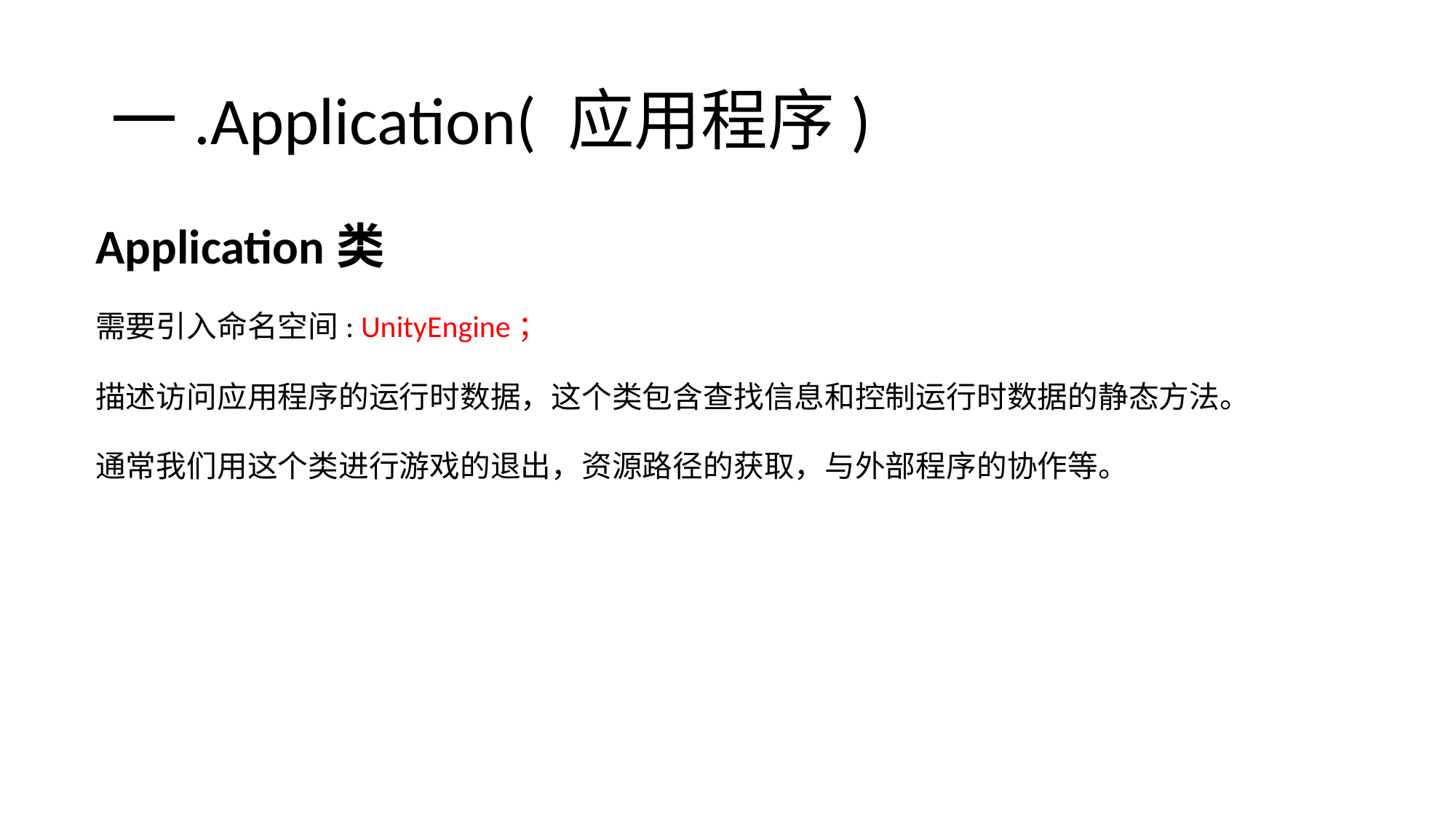

# 一.Application( 应用程序)
Application类
需要引入命名空间: UnityEngine；
描述访问应用程序的运行时数据，这个类包含查找信息和控制运行时数据的静态方法。
通常我们用这个类进行游戏的退出，资源路径的获取，与外部程序的协作等。